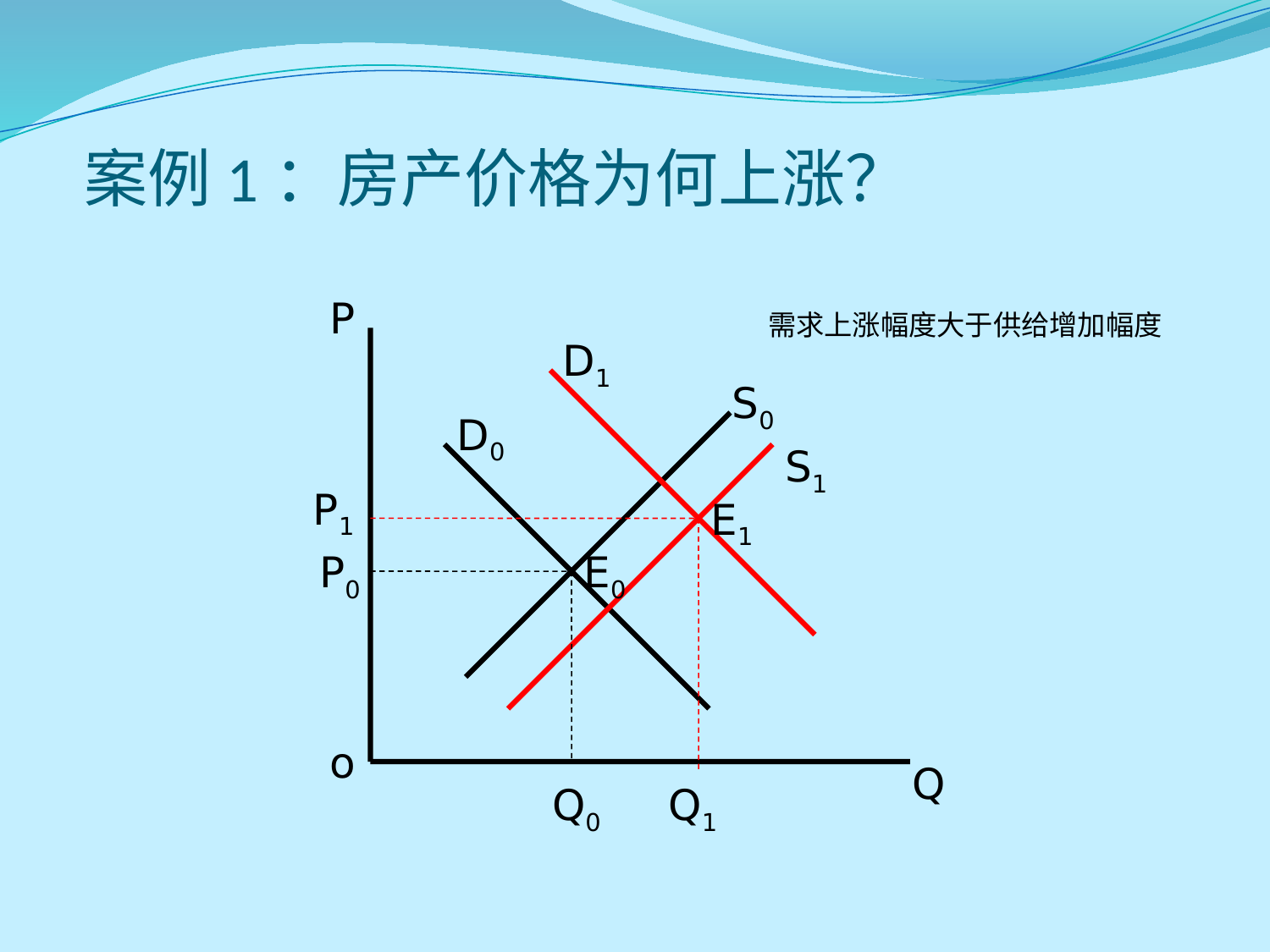

# 案例1：房产价格为何上涨？
P
需求上涨幅度大于供给增加幅度

D1

S0
D0

S1

P1
E1

P0
E0

o
Q

Q0
Q1

36